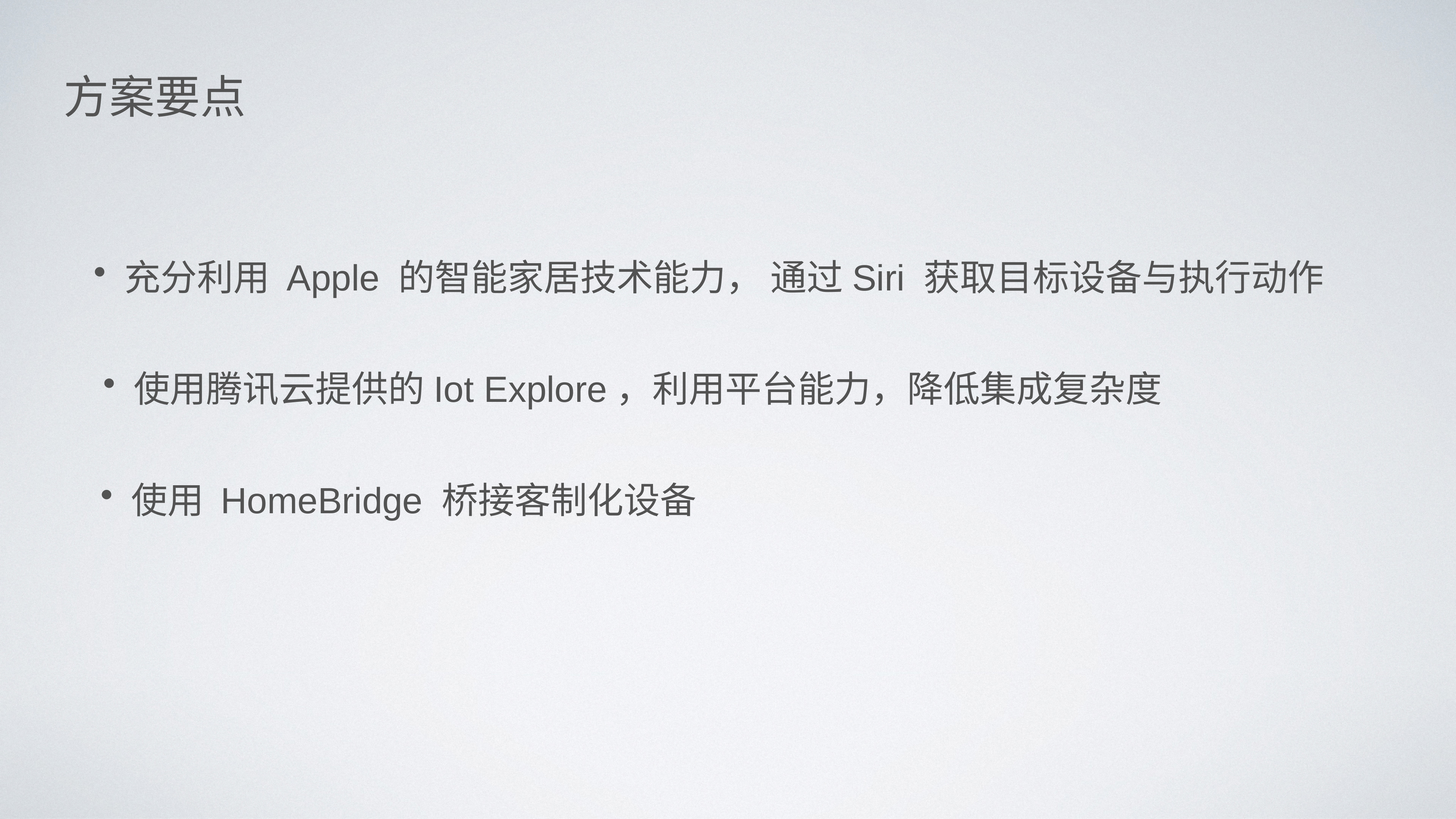

方案要点
 充分利用 Apple 的智能家居技术能力， 通过Siri 获取目标设备与执行动作
 使用腾讯云提供的Iot Explore，利用平台能力，降低集成复杂度
 使用 HomeBridge 桥接客制化设备